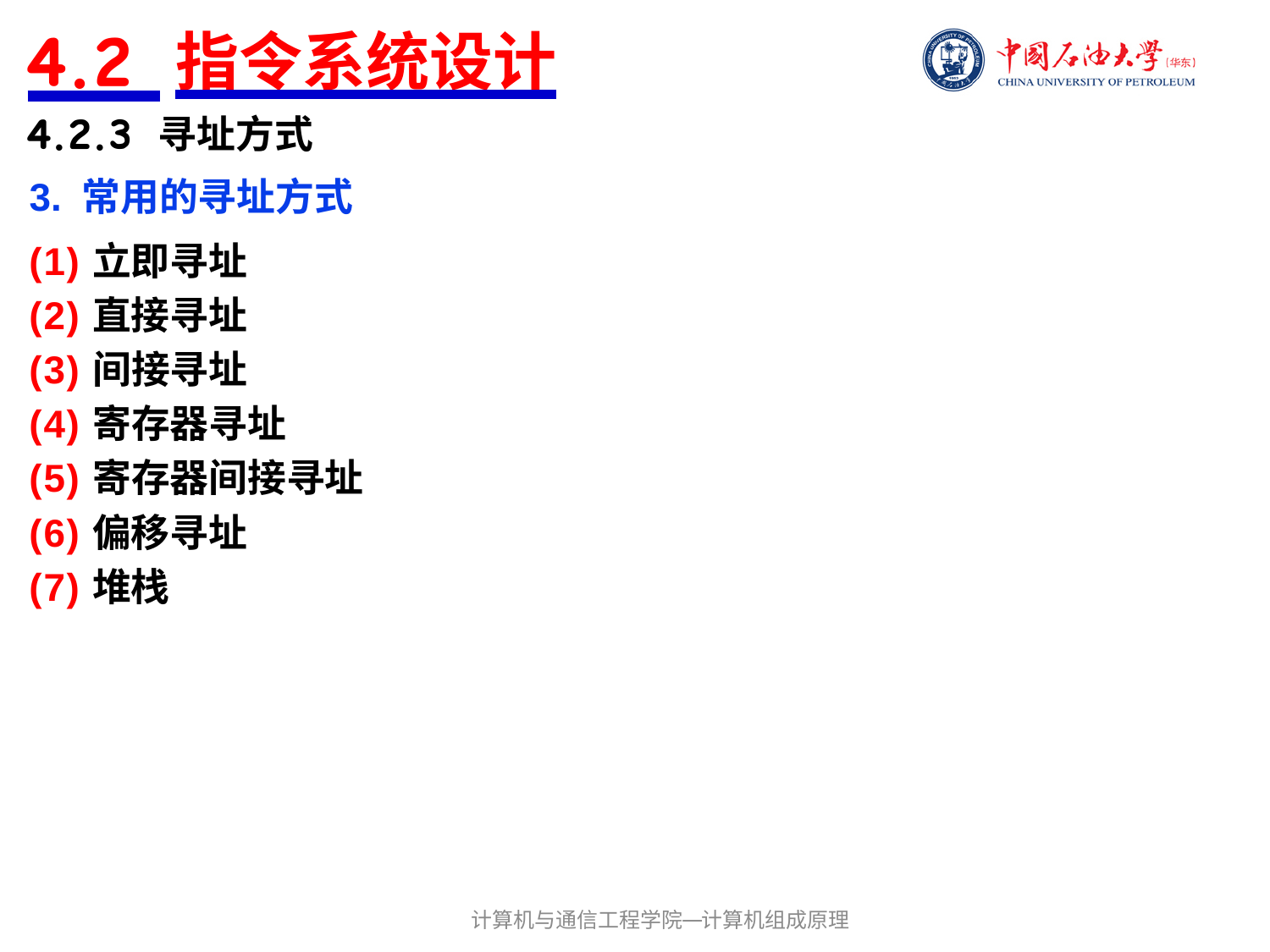

# 4.2 指令系统设计
4.2.3 寻址方式
3. 常用的寻址方式
立即寻址
直接寻址
间接寻址
寄存器寻址
寄存器间接寻址
偏移寻址
堆栈
计算机与通信工程学院—计算机组成原理
25